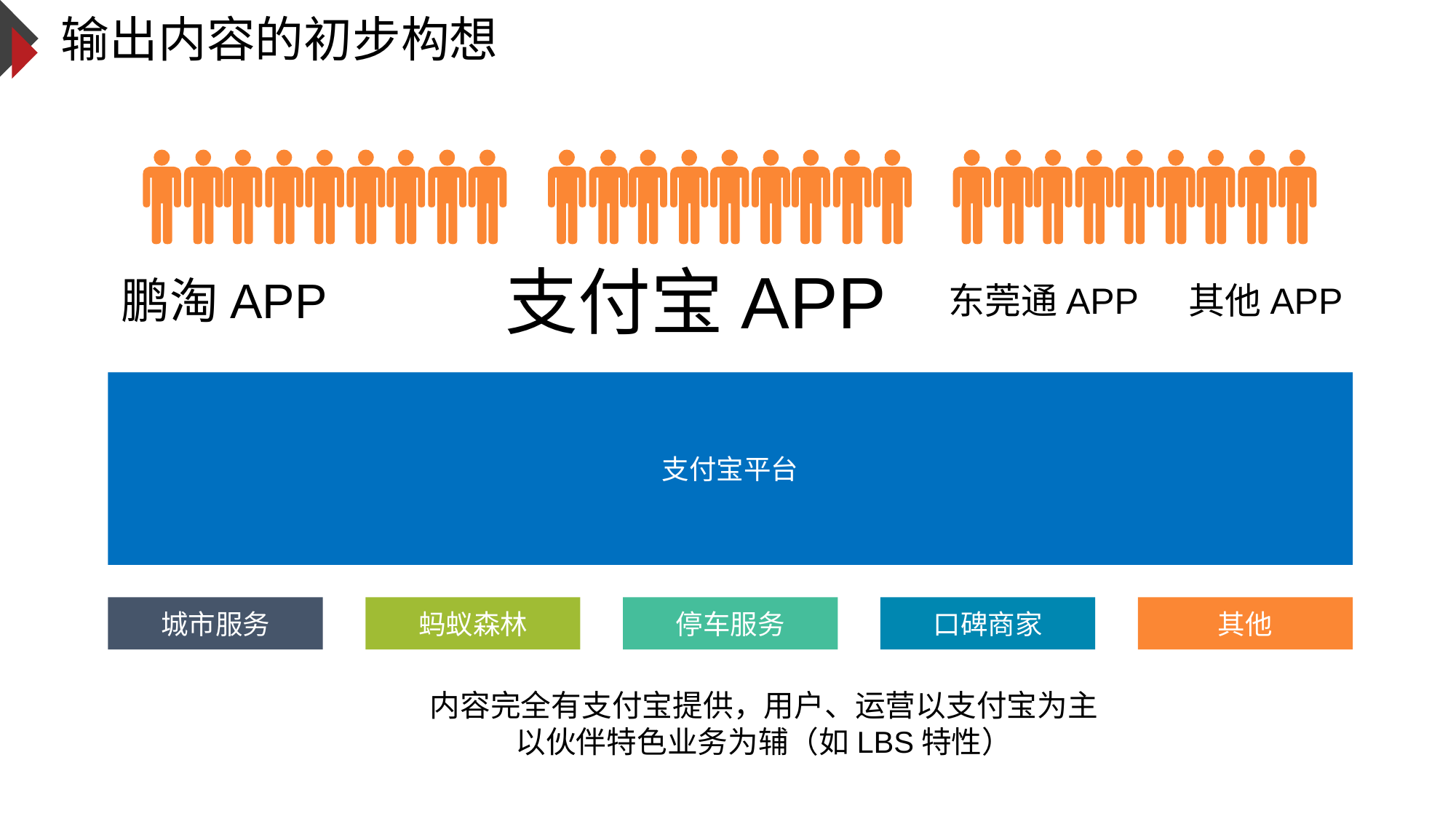

# 输出内容的初步构想

支付宝APP
鹏淘APP
东莞通APP
其他APP
支付宝平台
城市服务
蚂蚁森林
停车服务
口碑商家
其他
内容完全有支付宝提供，用户、运营以支付宝为主
以伙伴特色业务为辅（如LBS特性）